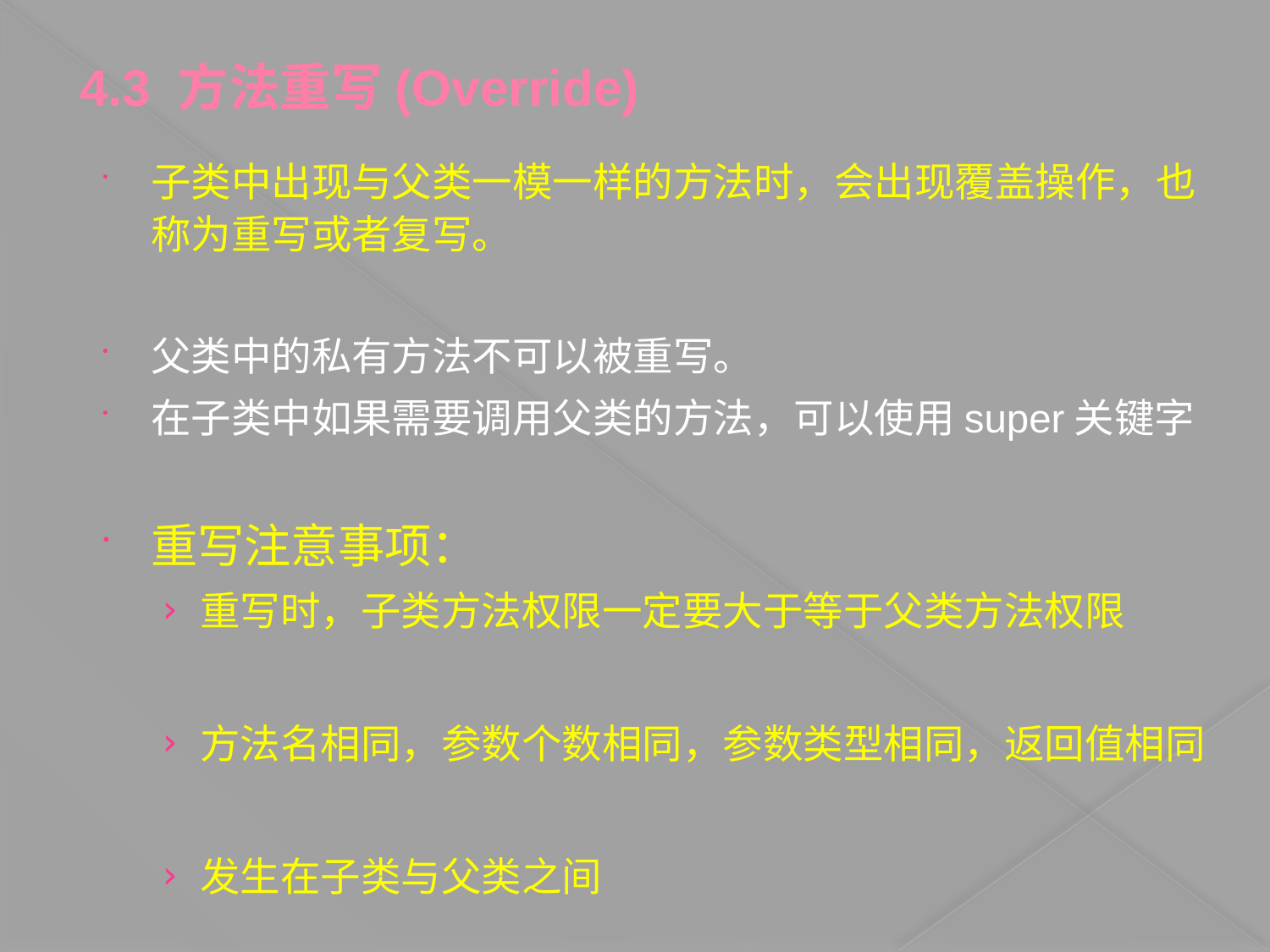

4.3 方法重写(Override)
子类中出现与父类一模一样的方法时，会出现覆盖操作，也称为重写或者复写。

父类中的私有方法不可以被重写。
在子类中如果需要调用父类的方法，可以使用super关键字

重写注意事项：
重写时，子类方法权限一定要大于等于父类方法权限

方法名相同，参数个数相同，参数类型相同，返回值相同

发生在子类与父类之间